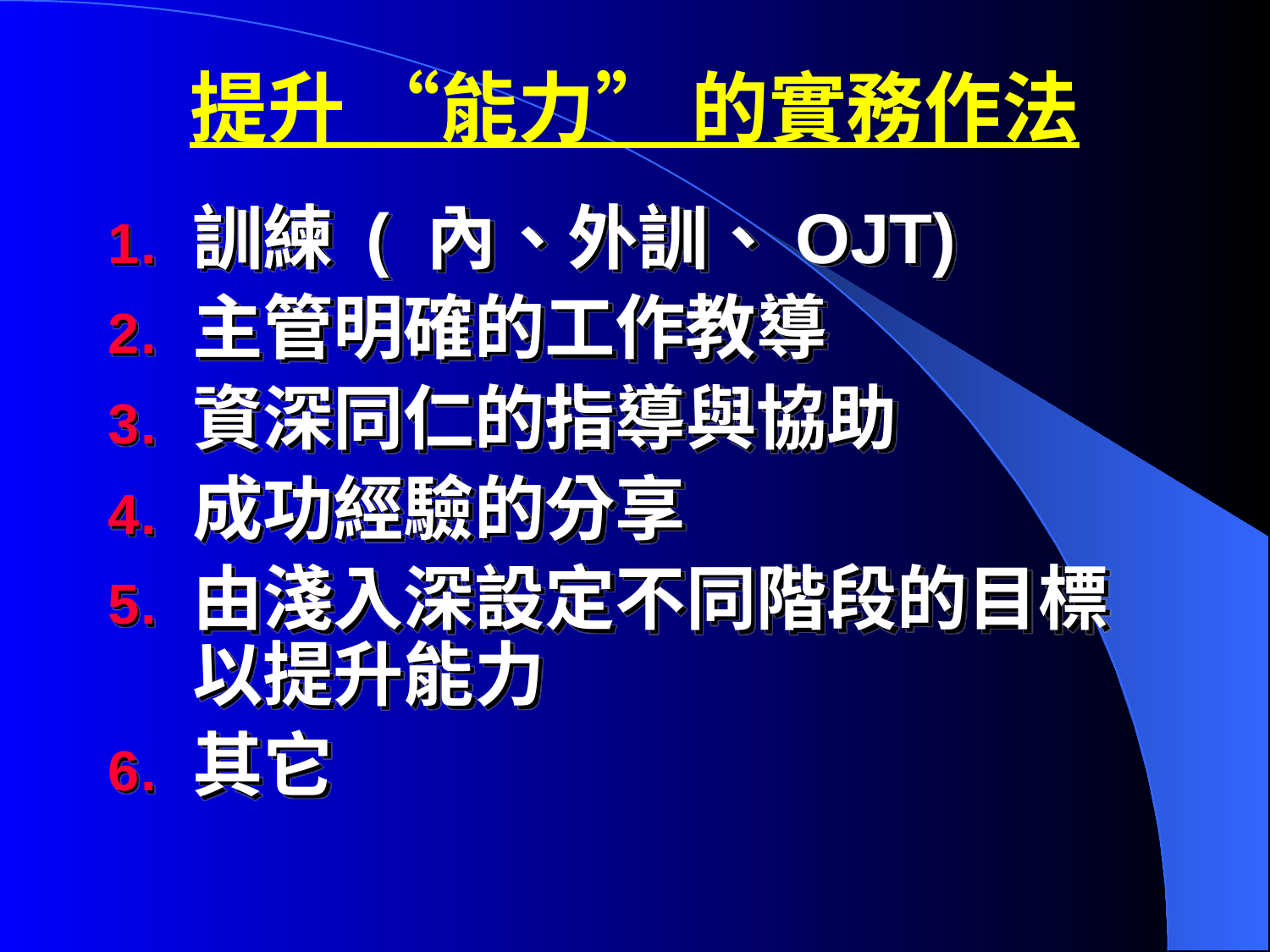

# 提升 “能力” 的實務作法
訓練 ( 內、外訓、OJT)
主管明確的工作教導
資深同仁的指導與協助
成功經驗的分享
由淺入深設定不同階段的目標以提升能力
其它